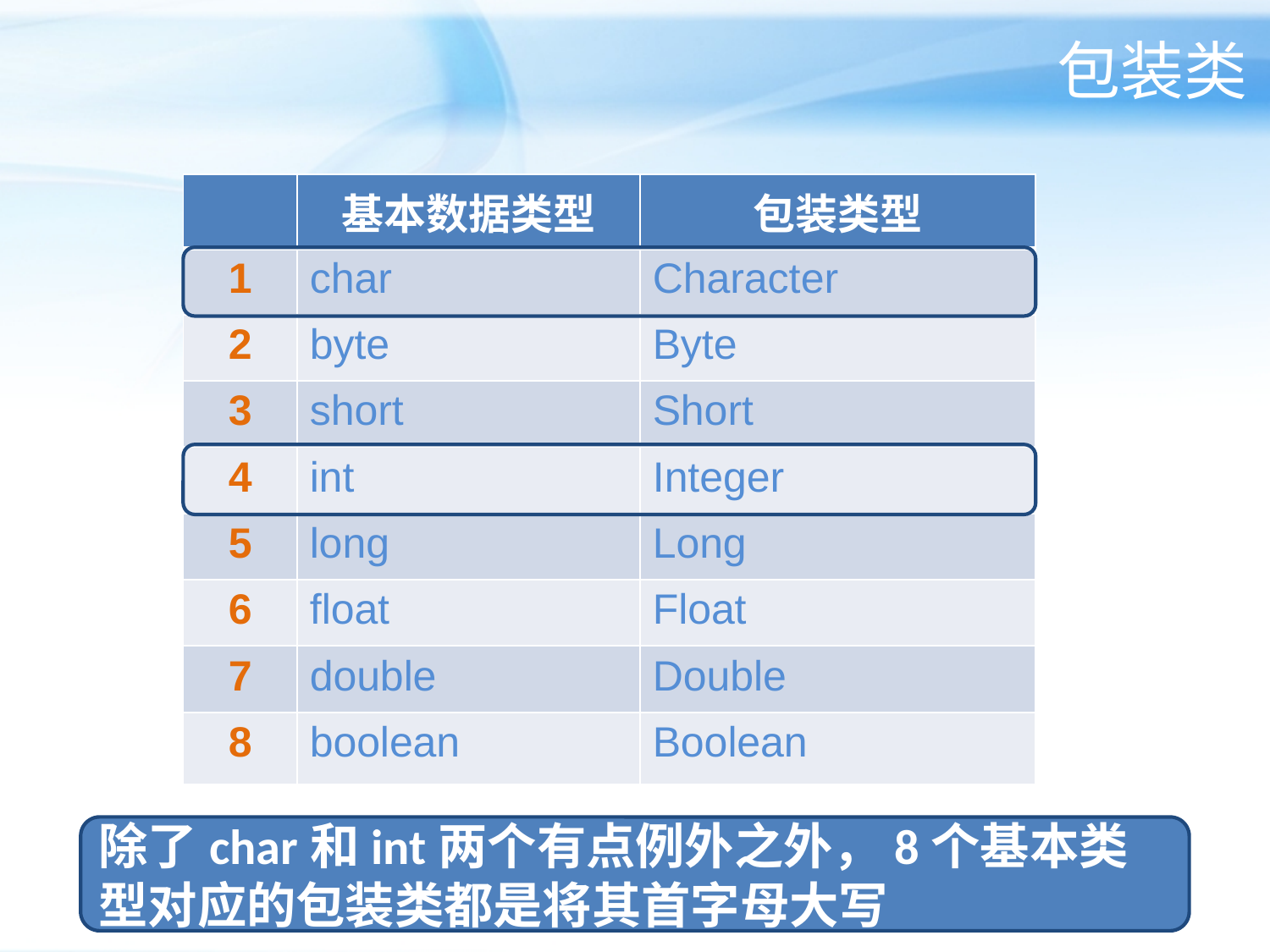

# 包装类
|  | 基本数据类型 | 包装类型 |
| --- | --- | --- |
| 1 | char | Character |
| 2 | byte | Byte |
| 3 | short | Short |
| 4 | int | Integer |
| 5 | long | Long |
| 6 | float | Float |
| 7 | double | Double |
| 8 | boolean | Boolean |

除了char和int两个有点例外之外，8个基本类型对应的包装类都是将其首字母大写